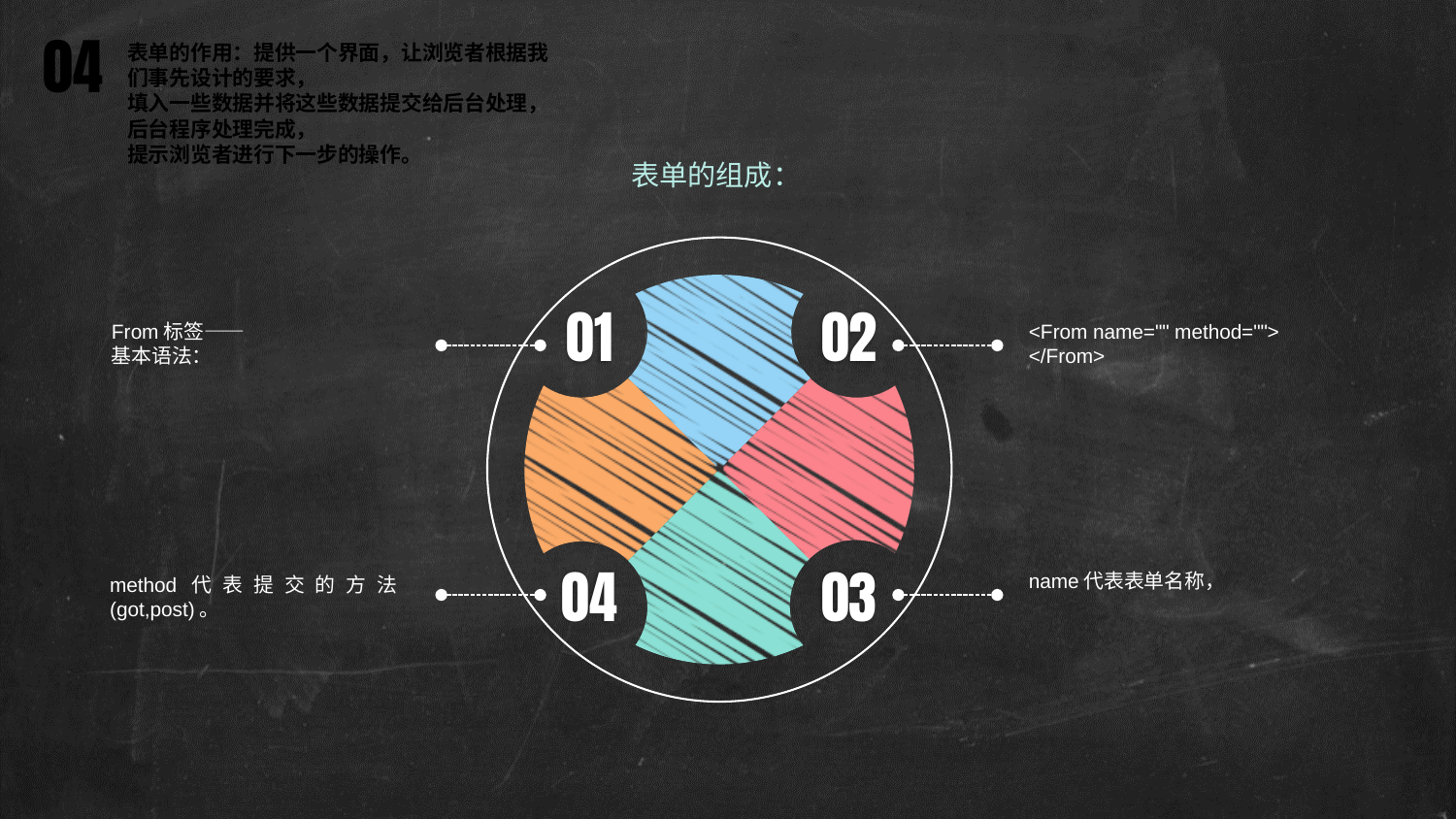

04
表单的作用：提供一个界面，让浏览者根据我们事先设计的要求，
填入一些数据并将这些数据提交给后台处理，后台程序处理完成，
提示浏览者进行下一步的操作。
表单的组成：

01
02
From标签——
基本语法：
<From name="" method="">
</From>

method代表提交的方法(got,post)。
04
03
name代表表单名称，